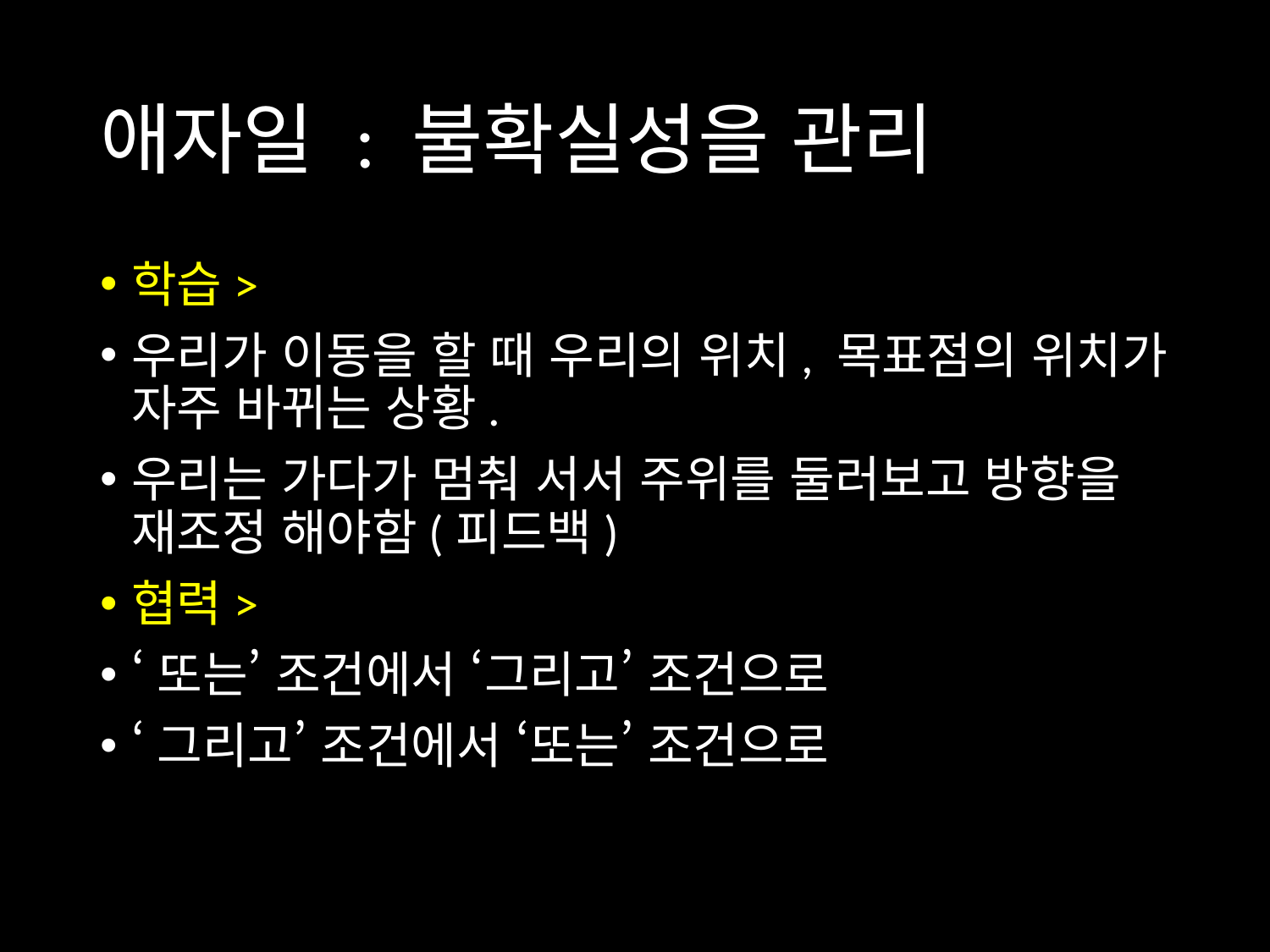

# 애자일 : 불확실성을 관리
학습>
우리가 이동을 할 때 우리의 위치, 목표점의 위치가 자주 바뀌는 상황.
우리는 가다가 멈춰 서서 주위를 둘러보고 방향을 재조정 해야함(피드백)
협력>
‘또는’ 조건에서 ‘그리고’ 조건으로
‘그리고’ 조건에서 ‘또는’ 조건으로